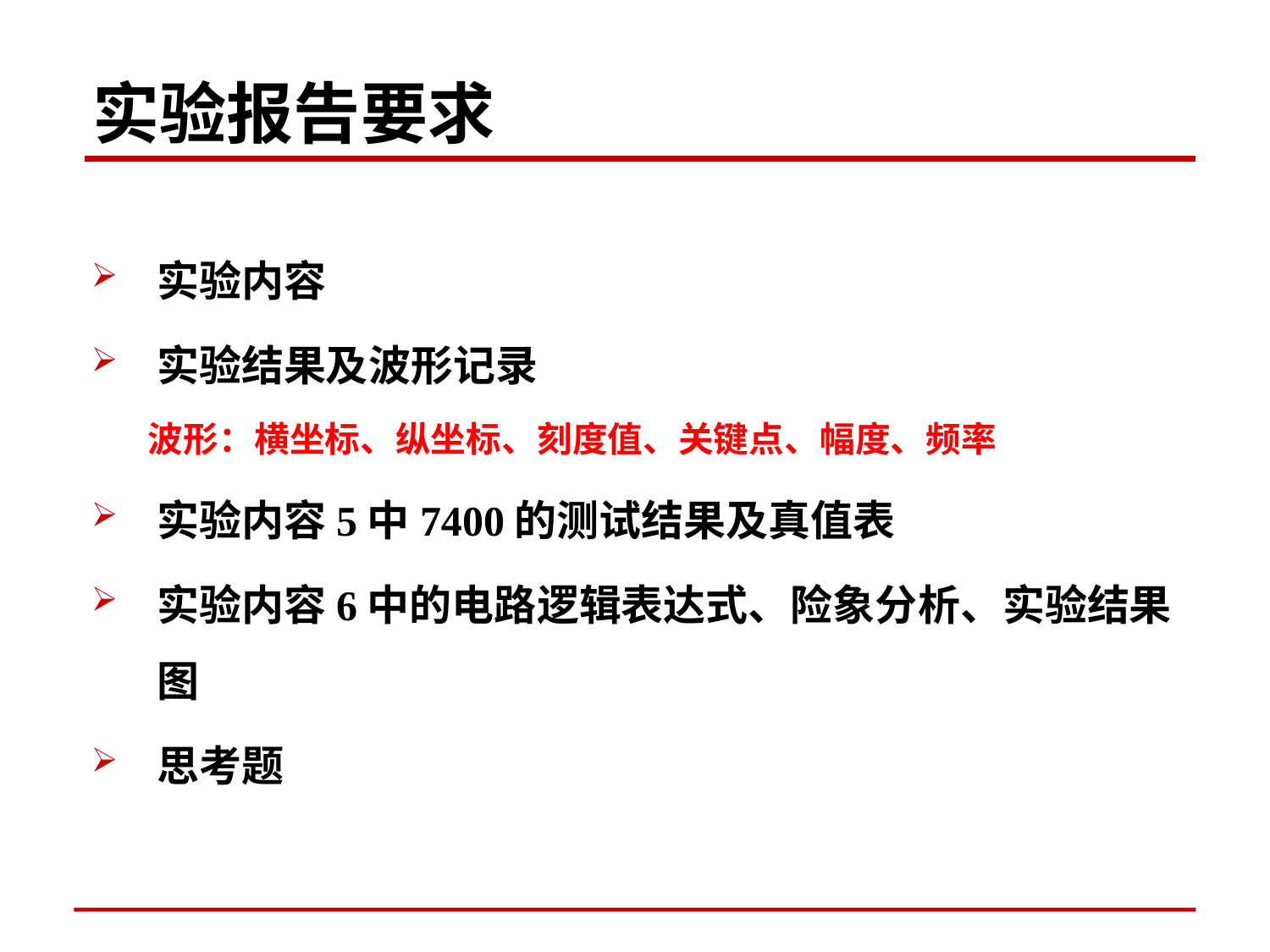

# 实验报告要求
实验内容
实验结果及波形记录
      波形：横坐标、纵坐标、刻度值、关键点、幅度、频率
实验内容5中7400的测试结果及真值表
实验内容6中的电路逻辑表达式、险象分析、实验结果图
思考题